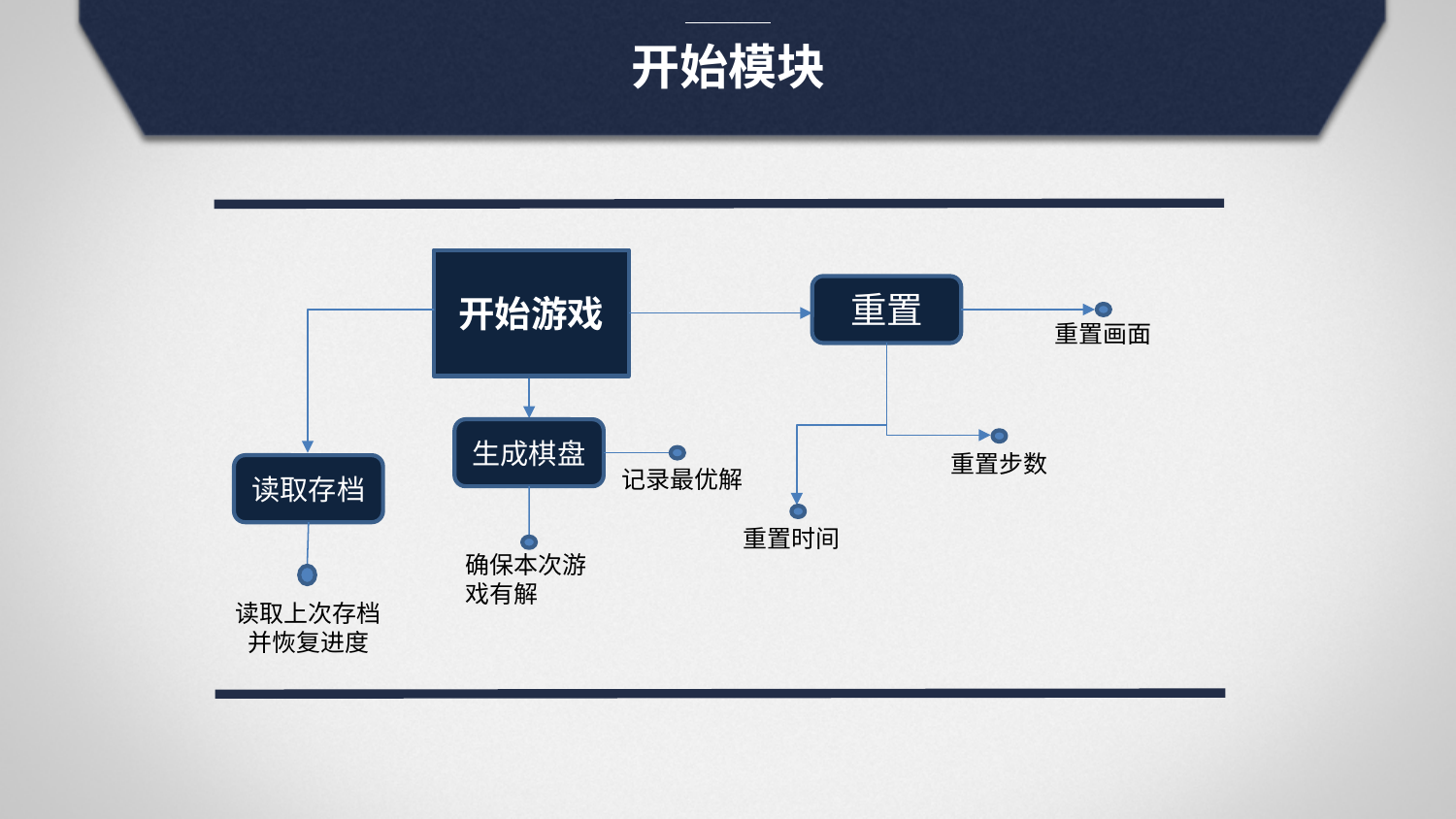

开始模块
开始游戏
重置

重置画面
生成棋盘

重置步数

读取存档
记录最优解

重置时间

确保本次游戏有解

读取上次存档并恢复进度